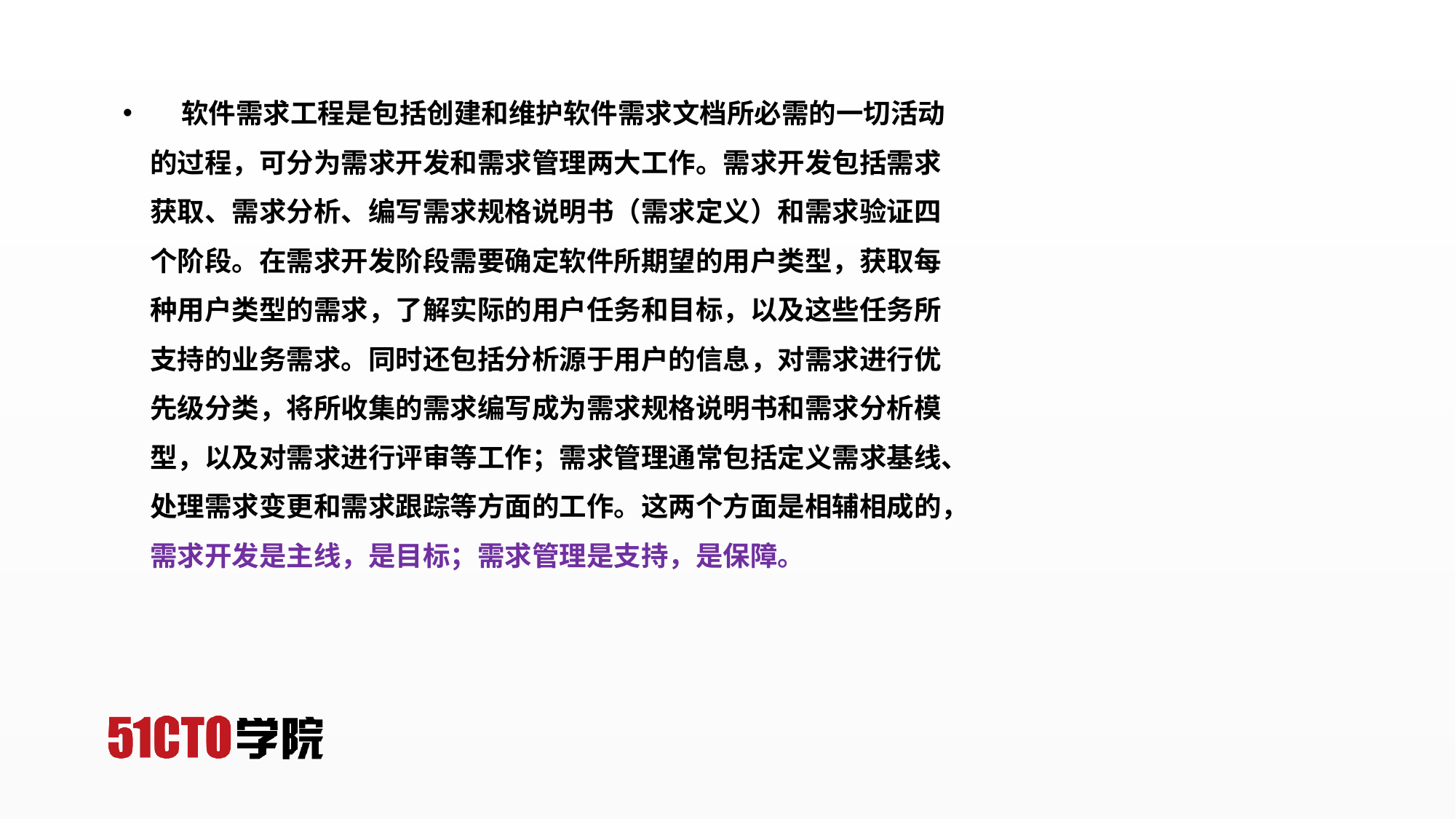

软件需求工程是包括创建和维护软件需求文档所必需的一切活动的过程，可分为需求开发和需求管理两大工作。需求开发包括需求获取、需求分析、编写需求规格说明书（需求定义）和需求验证四个阶段。在需求开发阶段需要确定软件所期望的用户类型，获取每种用户类型的需求，了解实际的用户任务和目标，以及这些任务所支持的业务需求。同时还包括分析源于用户的信息，对需求进行优先级分类，将所收集的需求编写成为需求规格说明书和需求分析模型，以及对需求进行评审等工作；需求管理通常包括定义需求基线、处理需求变更和需求跟踪等方面的工作。这两个方面是相辅相成的，需求开发是主线，是目标；需求管理是支持，是保障。